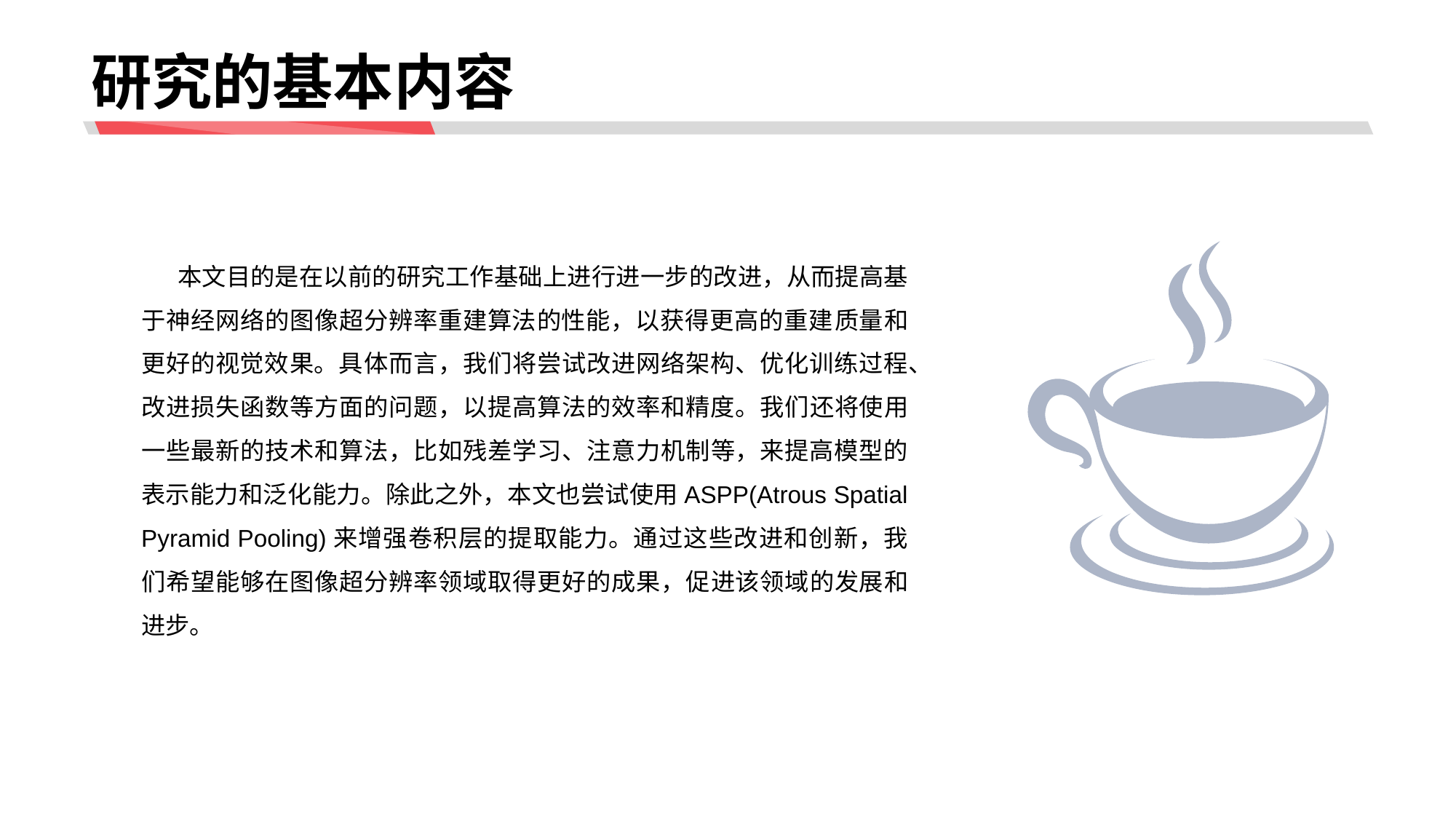

# 研究的基本内容
本文目的是在以前的研究工作基础上进行进一步的改进，从而提高基于神经网络的图像超分辨率重建算法的性能，以获得更高的重建质量和更好的视觉效果。具体而言，我们将尝试改进网络架构、优化训练过程、改进损失函数等方面的问题，以提高算法的效率和精度。我们还将使用一些最新的技术和算法，比如残差学习、注意力机制等，来提高模型的表示能力和泛化能力。除此之外，本文也尝试使用ASPP(Atrous Spatial Pyramid Pooling)来增强卷积层的提取能力。通过这些改进和创新，我们希望能够在图像超分辨率领域取得更好的成果，促进该领域的发展和进步。